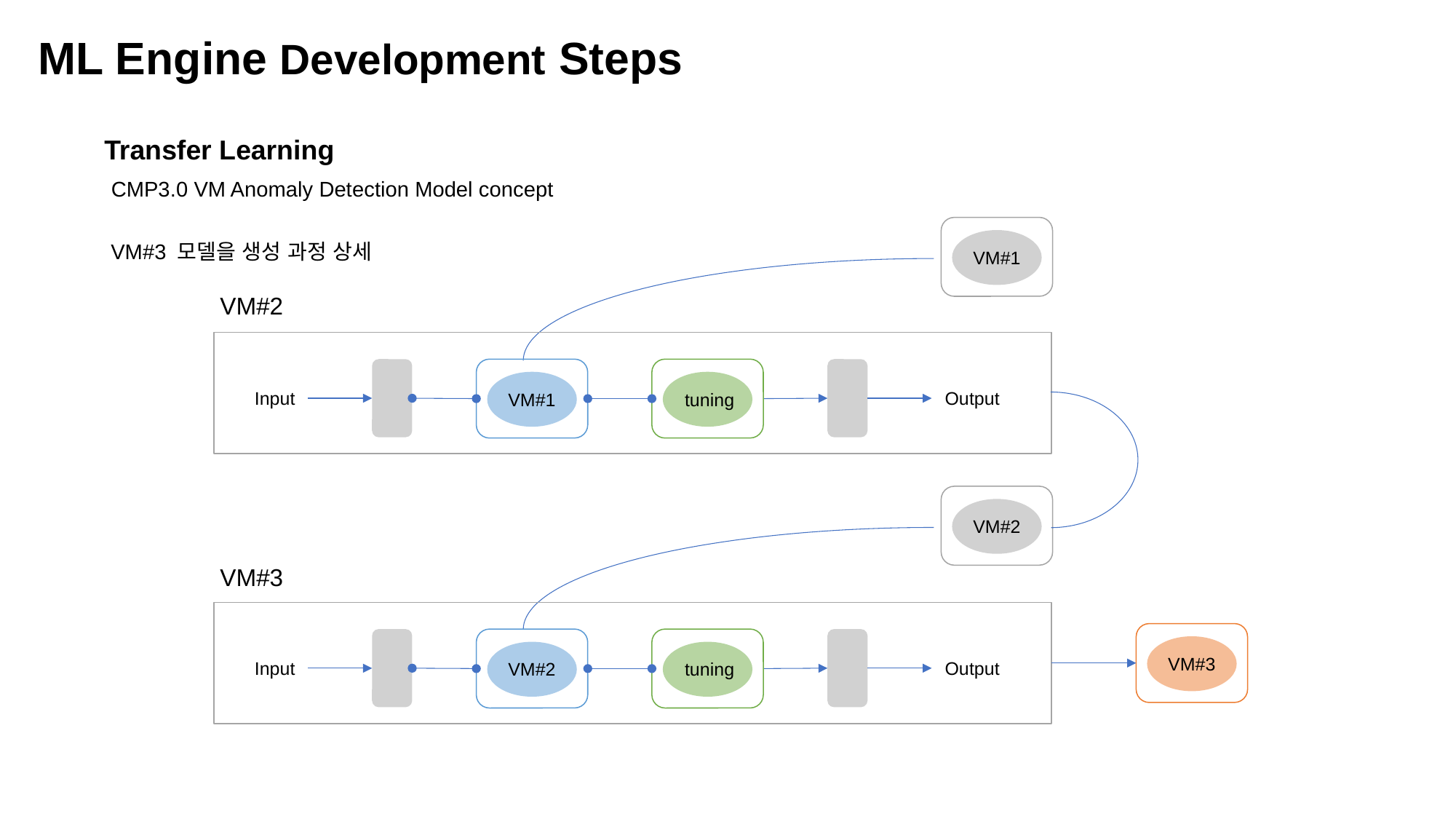

ML Engine Development Steps
Transfer Learning
CMP3.0 VM Anomaly Detection Model concept

VM#1
VM#2

VM#1

tuning
Input
Output

VM#2
VM#3

VM#2

tuning
Input
Output

VM#3

VM#3 모델을 생성 과정 상세